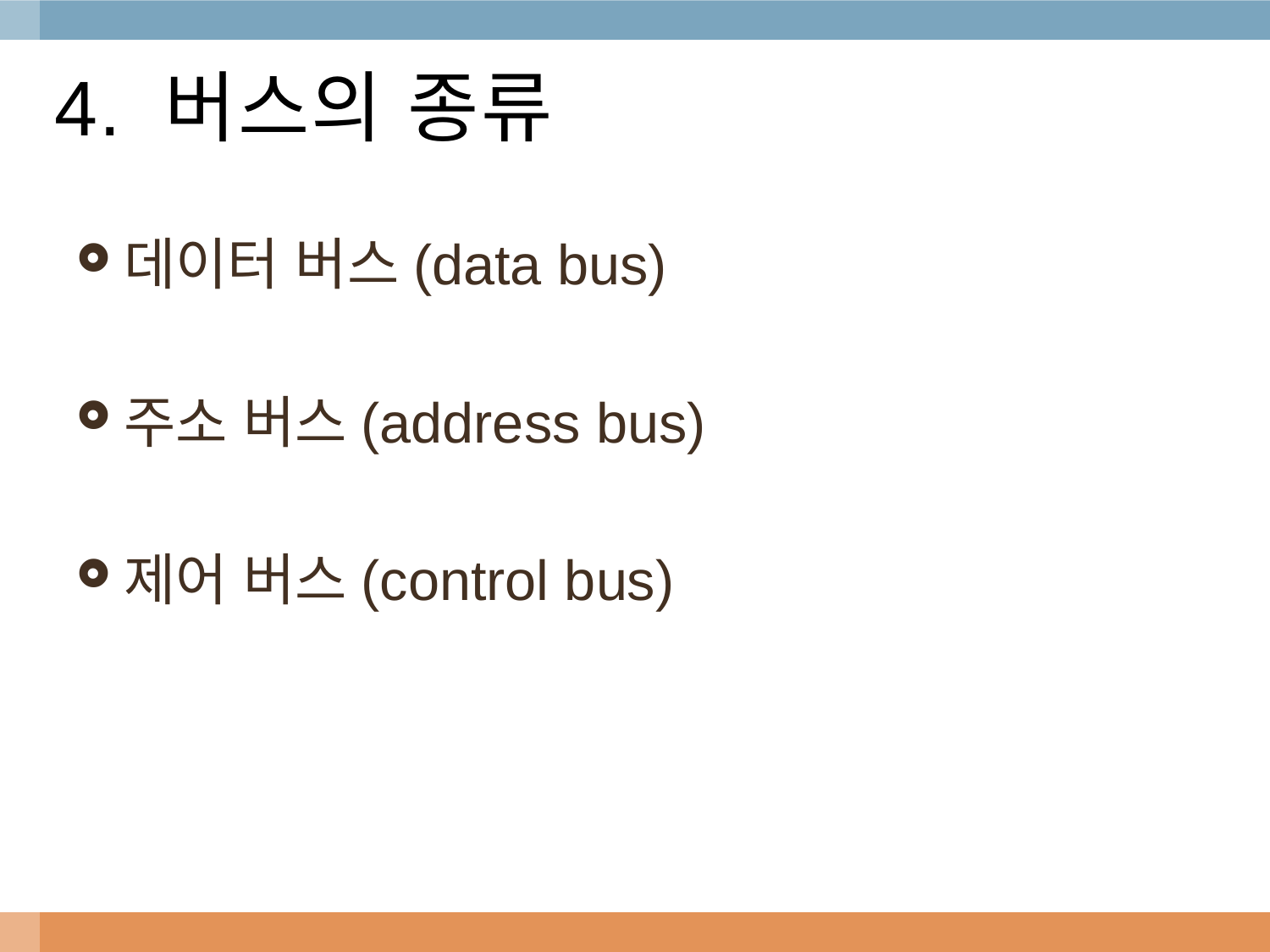

# 4. 버스의 종류
데이터 버스(data bus)

주소 버스(address bus)

제어 버스(control bus)